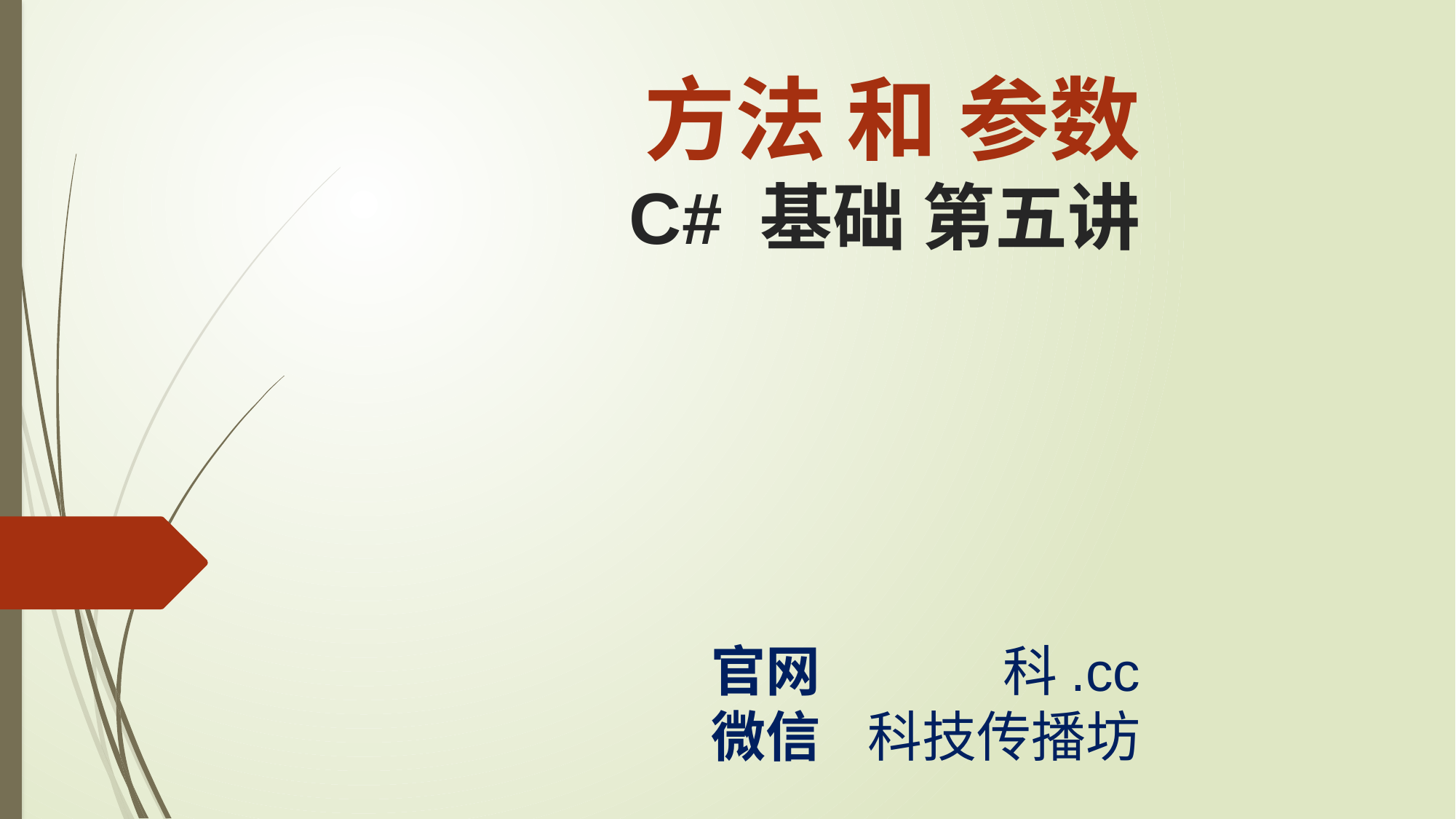

方法 和 参数
C# 基础 第五讲
官网
微信
科.cc
科技传播坊